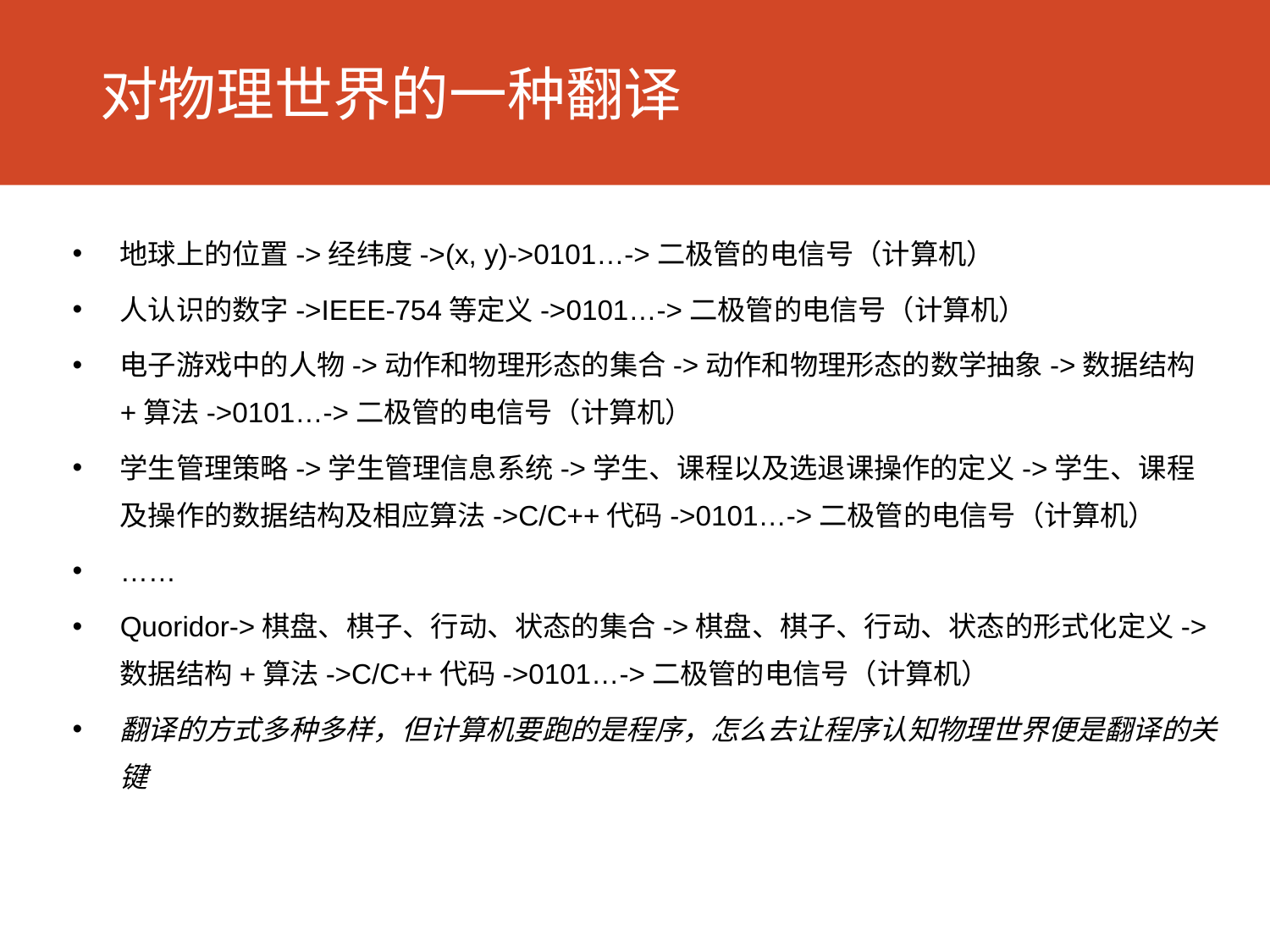

# 对物理世界的一种翻译
地球上的位置->经纬度->(x, y)->0101…->二极管的电信号（计算机）
人认识的数字->IEEE-754等定义->0101…->二极管的电信号（计算机）
电子游戏中的人物->动作和物理形态的集合->动作和物理形态的数学抽象->数据结构+算法->0101…->二极管的电信号（计算机）
学生管理策略->学生管理信息系统->学生、课程以及选退课操作的定义->学生、课程及操作的数据结构及相应算法->C/C++代码->0101…->二极管的电信号（计算机）
……
Quoridor->棋盘、棋子、行动、状态的集合->棋盘、棋子、行动、状态的形式化定义->数据结构+算法->C/C++代码->0101…->二极管的电信号（计算机）
翻译的方式多种多样，但计算机要跑的是程序，怎么去让程序认知物理世界便是翻译的关键